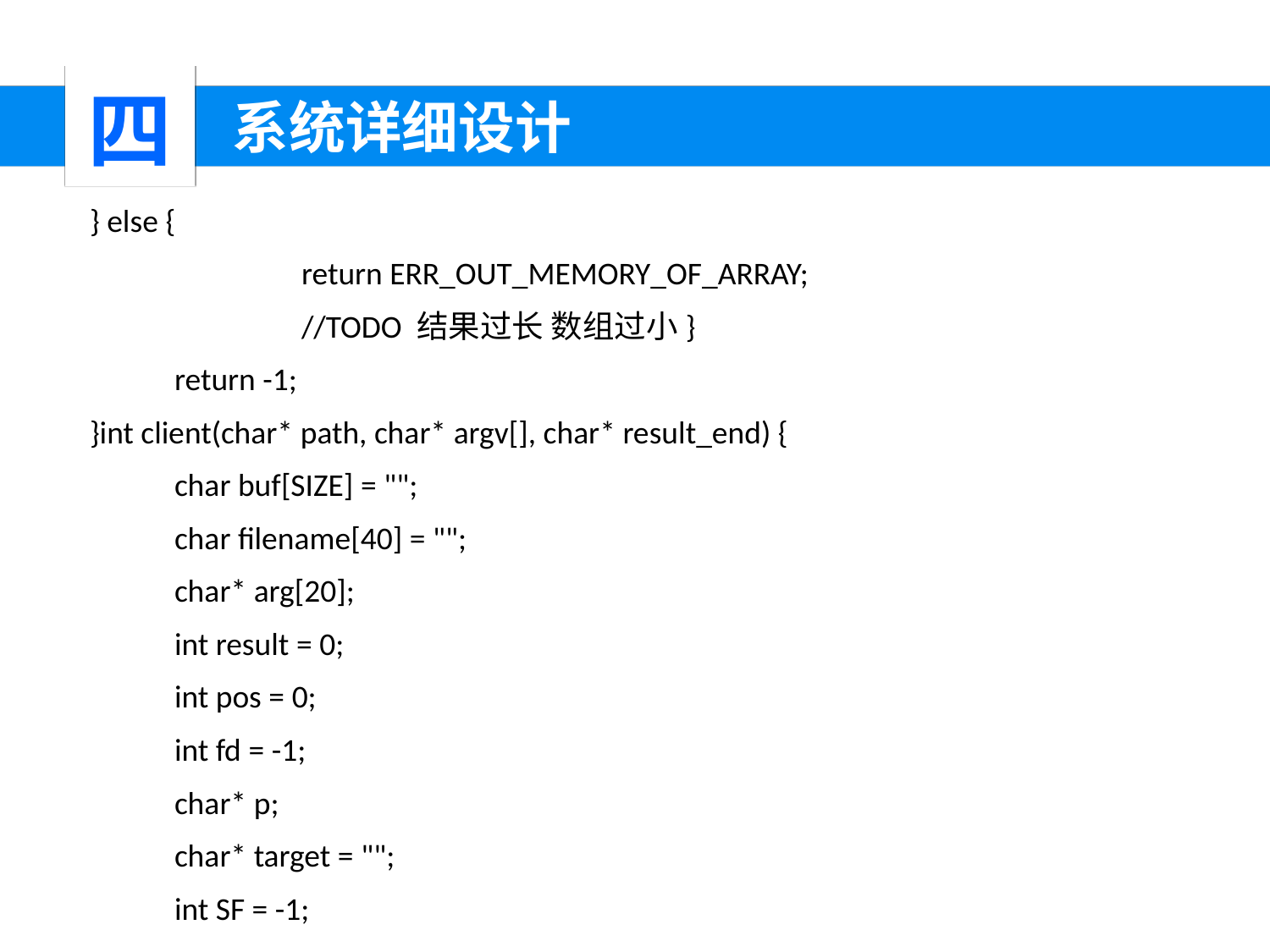

四
                系统详细设计
} else {
		return ERR_OUT_MEMORY_OF_ARRAY;
		//TODO 结果过长 数组过小}
	return -1;
}int client(char* path, char* argv[], char* result_end) {
	char buf[SIZE] = "";
	char filename[40] = "";
	char* arg[20];
	int result = 0;
	int pos = 0;
	int fd = -1;
	char* p;
	char* target = "";
	int SF = -1;